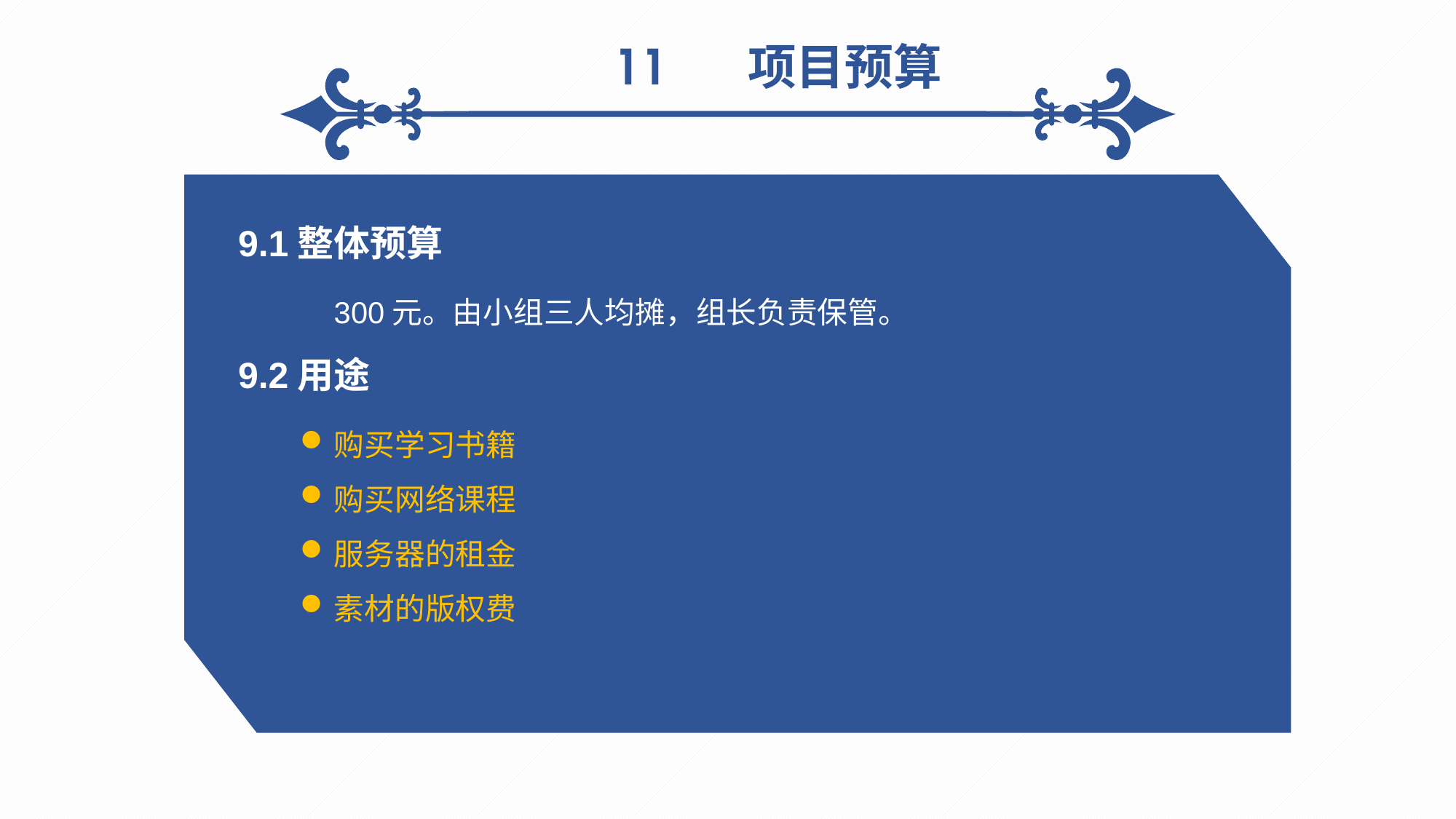

11     项目预算

9.1整体预算
300元。由小组三人均摊，组长负责保管。
9.2用途
购买学习书籍
购买网络课程
服务器的租金
素材的版权费